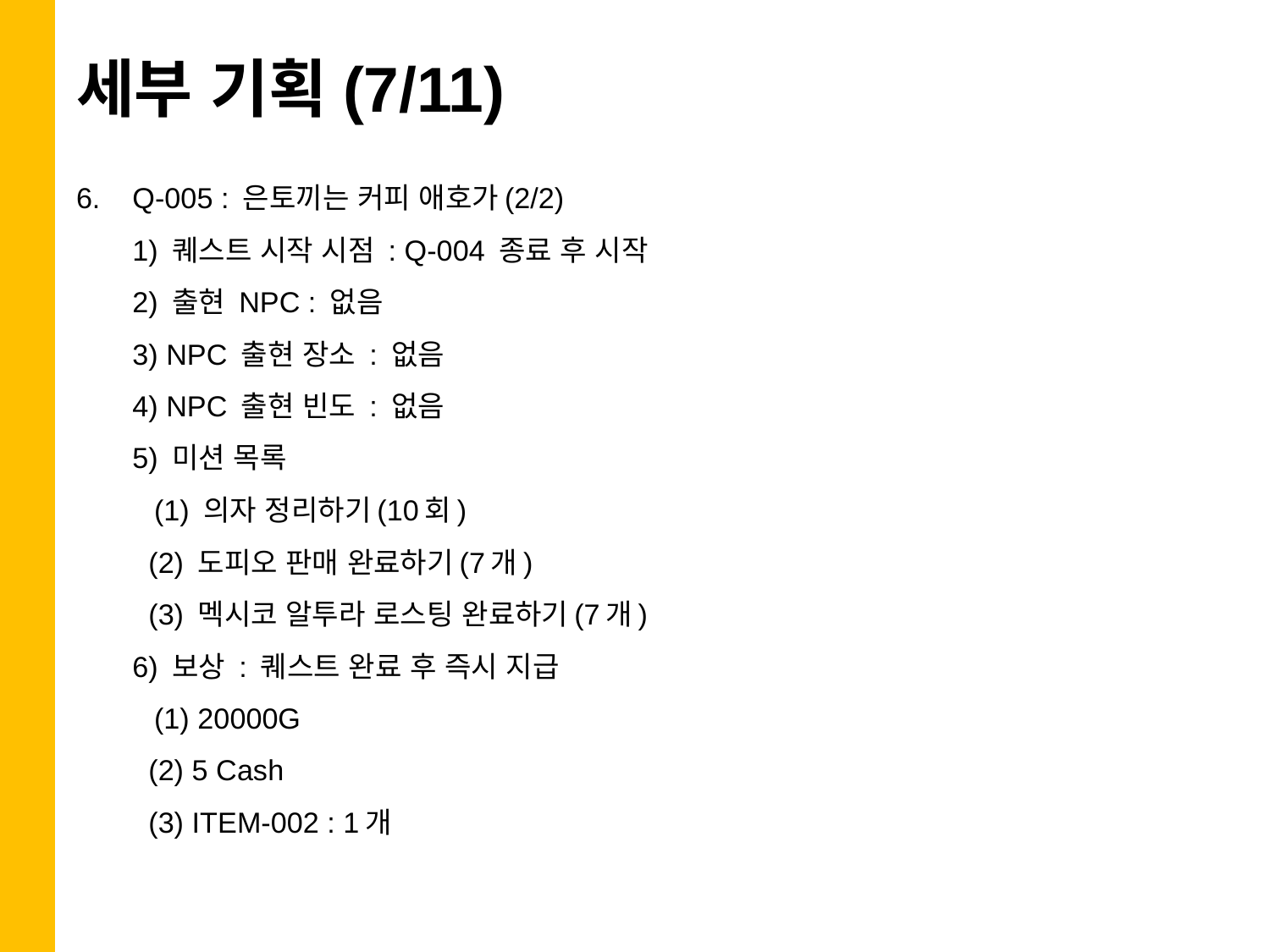

# 세부 기획(7/11)
Q-005 : 은토끼는 커피 애호가(2/2)
1) 퀘스트 시작 시점 : Q-004 종료 후 시작
2) 출현 NPC : 없음
3) NPC 출현 장소 : 없음
4) NPC 출현 빈도 : 없음
5) 미션 목록
  (1) 의자 정리하기(10회)
  (2) 도피오 판매 완료하기(7개)
  (3) 멕시코 알투라 로스팅 완료하기(7개)
6) 보상 : 퀘스트 완료 후 즉시 지급
  (1) 20000G
  (2) 5 Cash
  (3) ITEM-002 : 1개